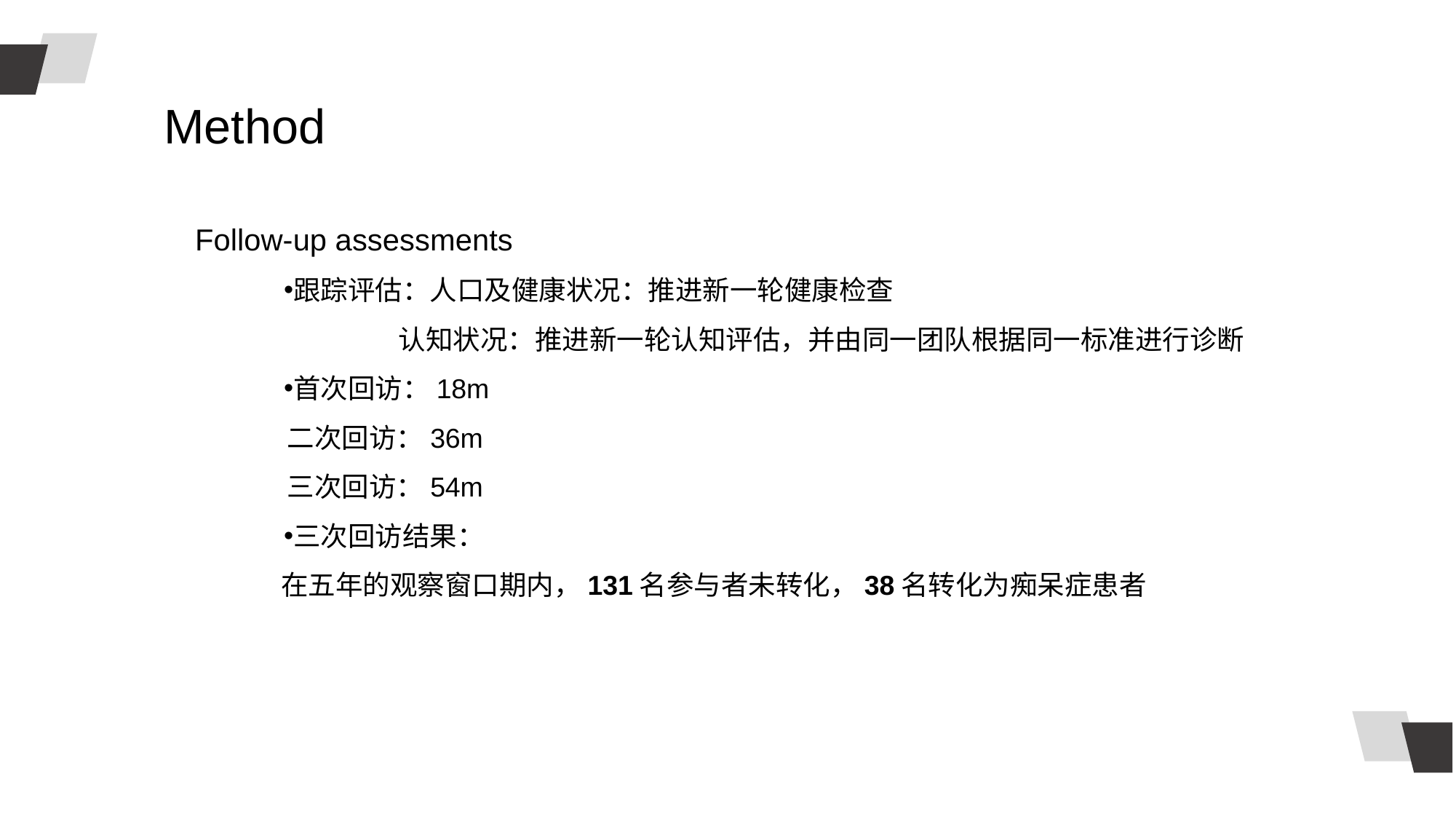

Method
Follow-up assessments
跟踪评估：人口及健康状况：推进新一轮健康检查
                       认知状况：推进新一轮认知评估，并由同一团队根据同一标准进行诊断
首次回访：18m
     二次回访：36m
     三次回访：54m
三次回访结果：
    在五年的观察窗口期内，131名参与者未转化，38名转化为痴呆症患者

点击文本框即可进行编辑输入相关内容点击文本框即可进行编辑输入相关内容点击文本框即可进行编辑输入相关内容
A company is an association or collection of individuals, whether natural persons, legal persons, or a mixture of both a company is an association or collection of individuals, whether natural persons, legal persons, or a mixture of both a company is an association or collection of individuals, whether natural persons, legal persons, or a mixture of both